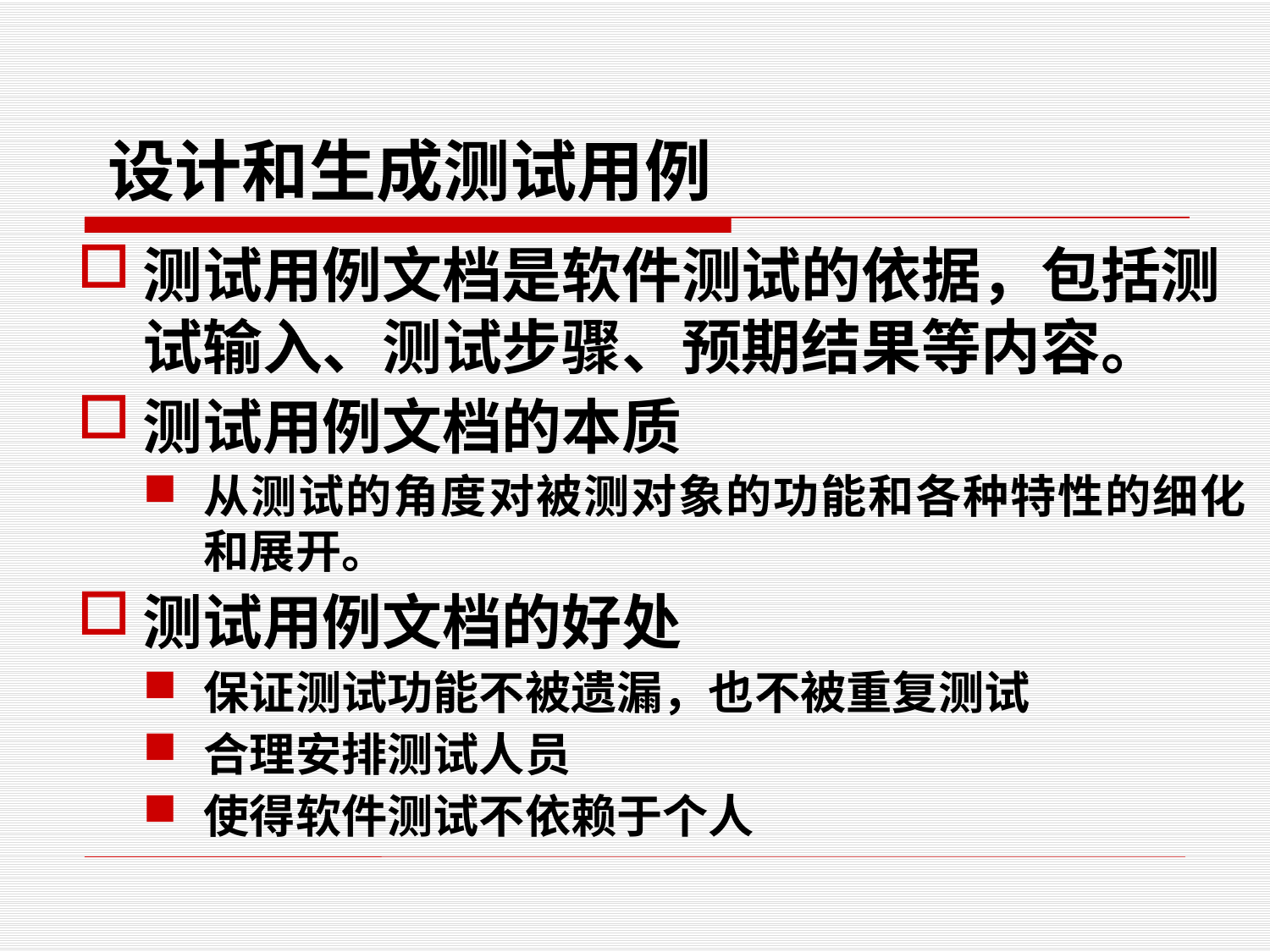

# 设计和生成测试用例
测试用例文档是软件测试的依据，包括测试输入、测试步骤、预期结果等内容。
测试用例文档的本质
从测试的角度对被测对象的功能和各种特性的细化和展开。
测试用例文档的好处
保证测试功能不被遗漏，也不被重复测试
合理安排测试人员
使得软件测试不依赖于个人